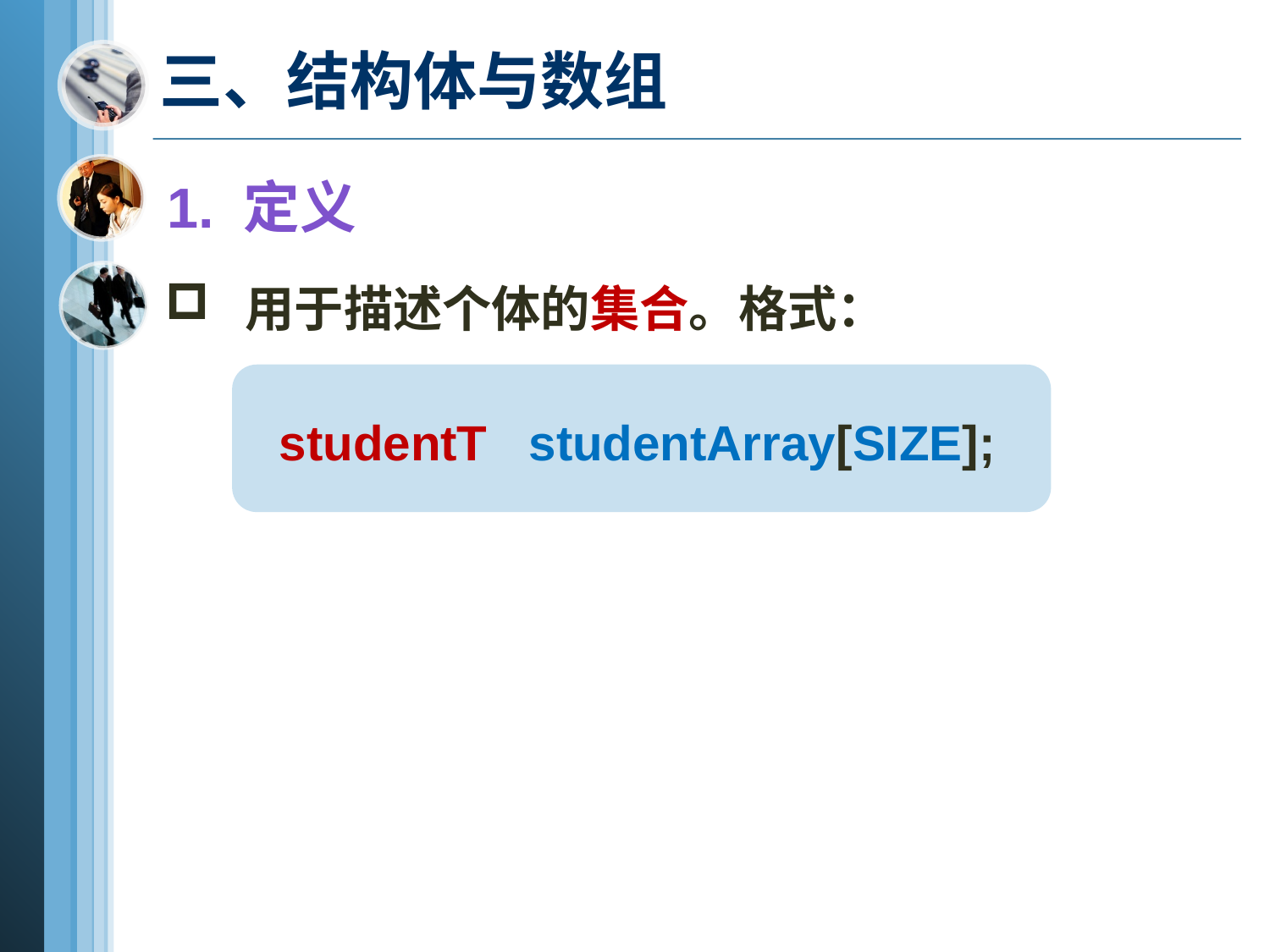

# 三、结构体与数组
1. 定义

  用于描述个体的集合。格式：

  studentT   studentArray[SIZE];